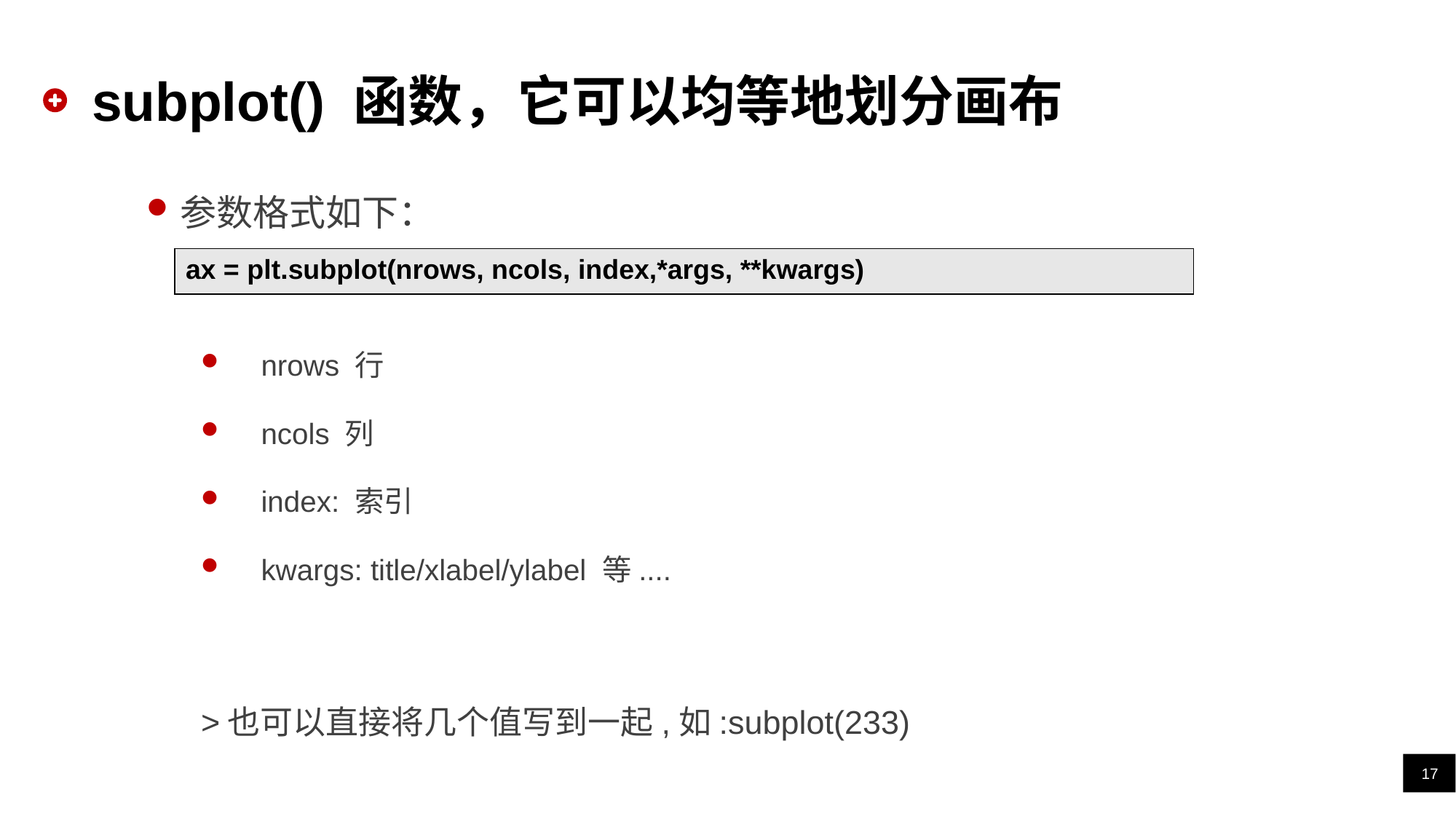

# subplot() 函数，它可以均等地划分画布
参数格式如下：

    nrows 行
    ncols 列
    index: 索引
    kwargs: title/xlabel/ylabel 等....

>也可以直接将几个值写到一起,如:subplot(233)
| ax = plt.subplot(nrows, ncols, index,\*args, \*\*kwargs) |
| --- |